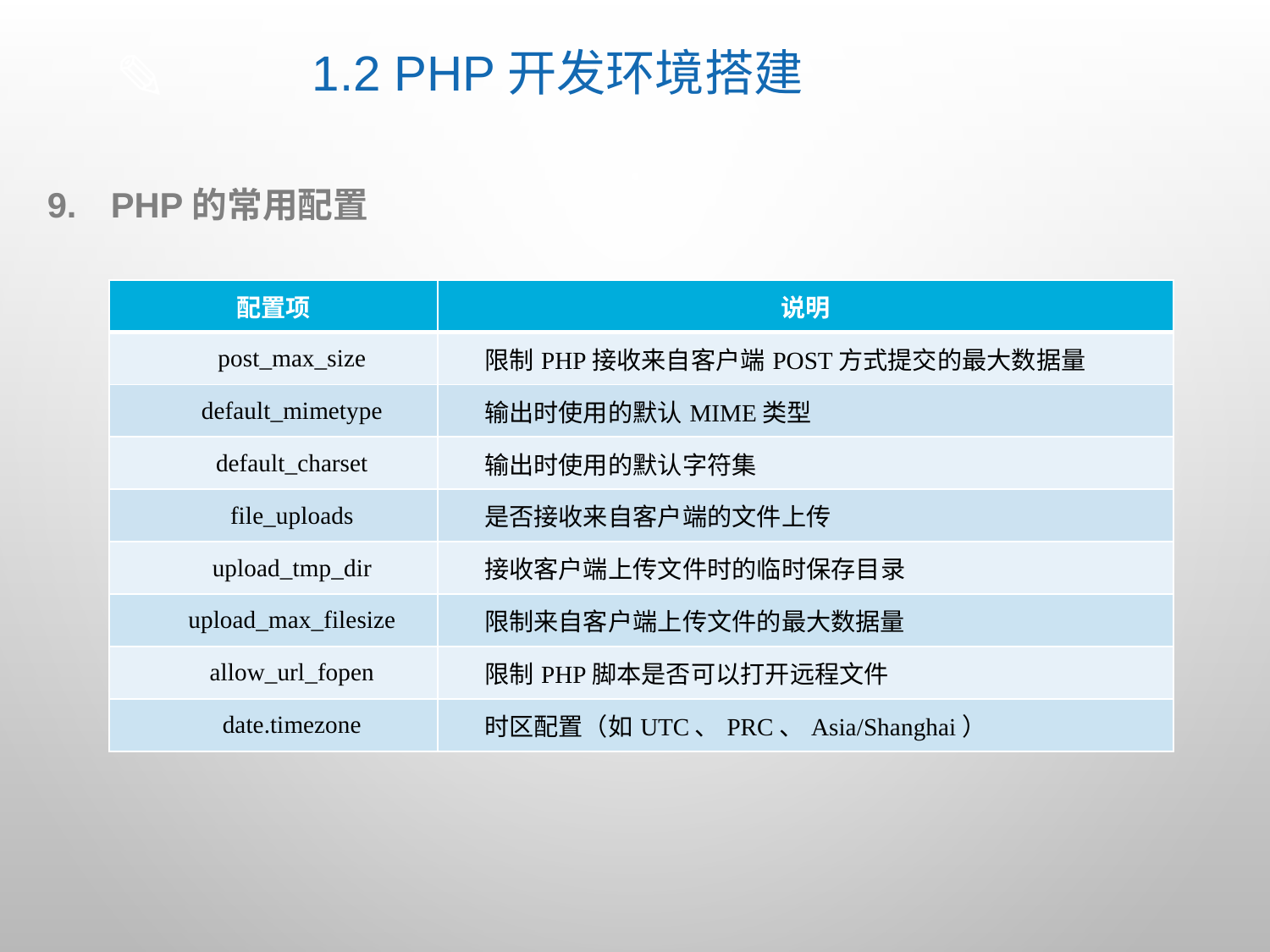

# 1.2 PHP开发环境搭建
PHP的常用配置
| 配置项 | 说明 |
| --- | --- |
| post\_max\_size | 限制PHP接收来自客户端POST方式提交的最大数据量 |
| default\_mimetype | 输出时使用的默认MIME类型 |
| default\_charset | 输出时使用的默认字符集 |
| file\_uploads | 是否接收来自客户端的文件上传 |
| upload\_tmp\_dir | 接收客户端上传文件时的临时保存目录 |
| upload\_max\_filesize | 限制来自客户端上传文件的最大数据量 |
| allow\_url\_fopen | 限制PHP脚本是否可以打开远程文件 |
| date.timezone | 时区配置（如UTC、PRC、Asia/Shanghai） |